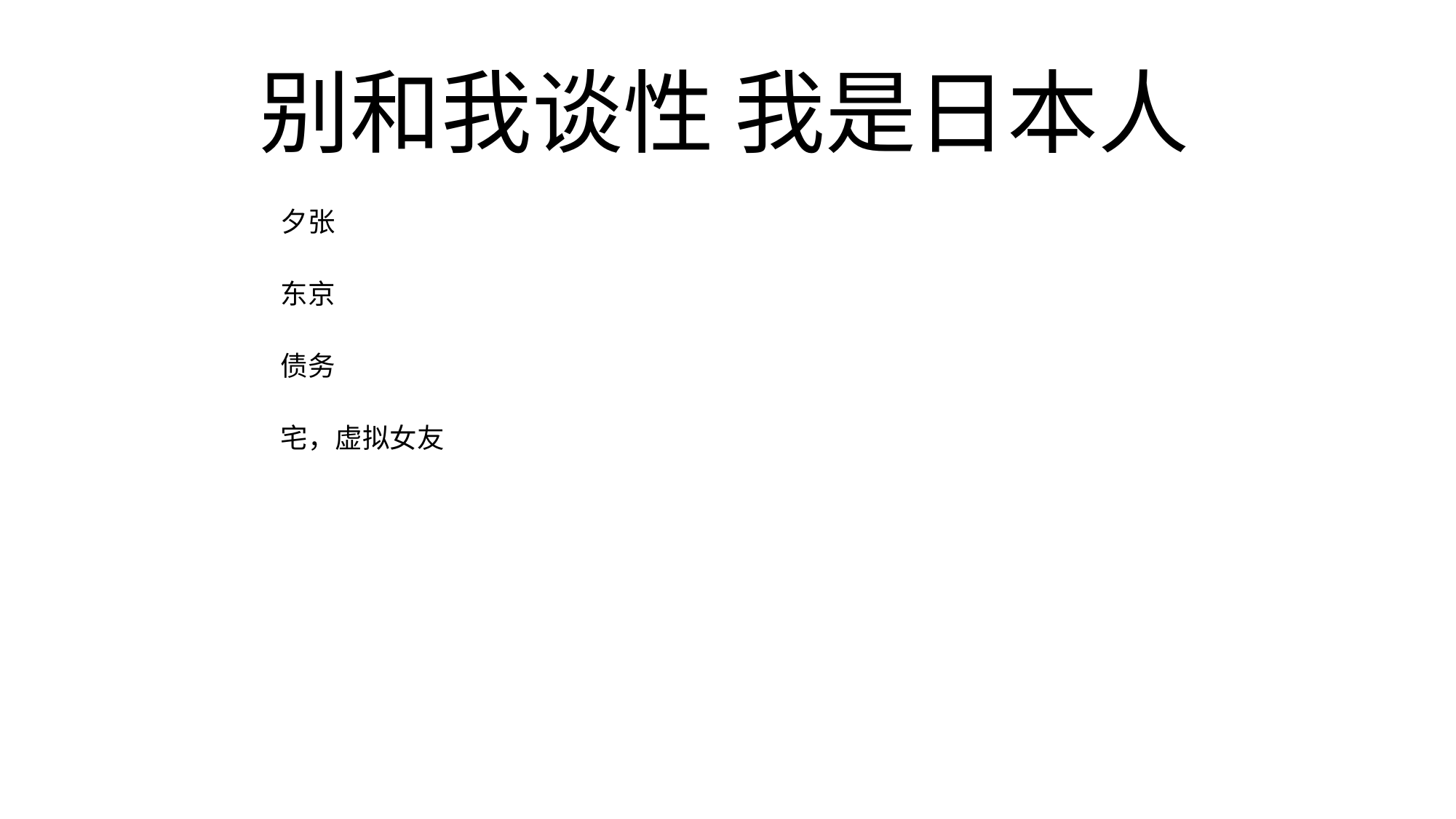

# 别和我谈性 我是日本人
夕张
东京
债务
宅，虚拟女友